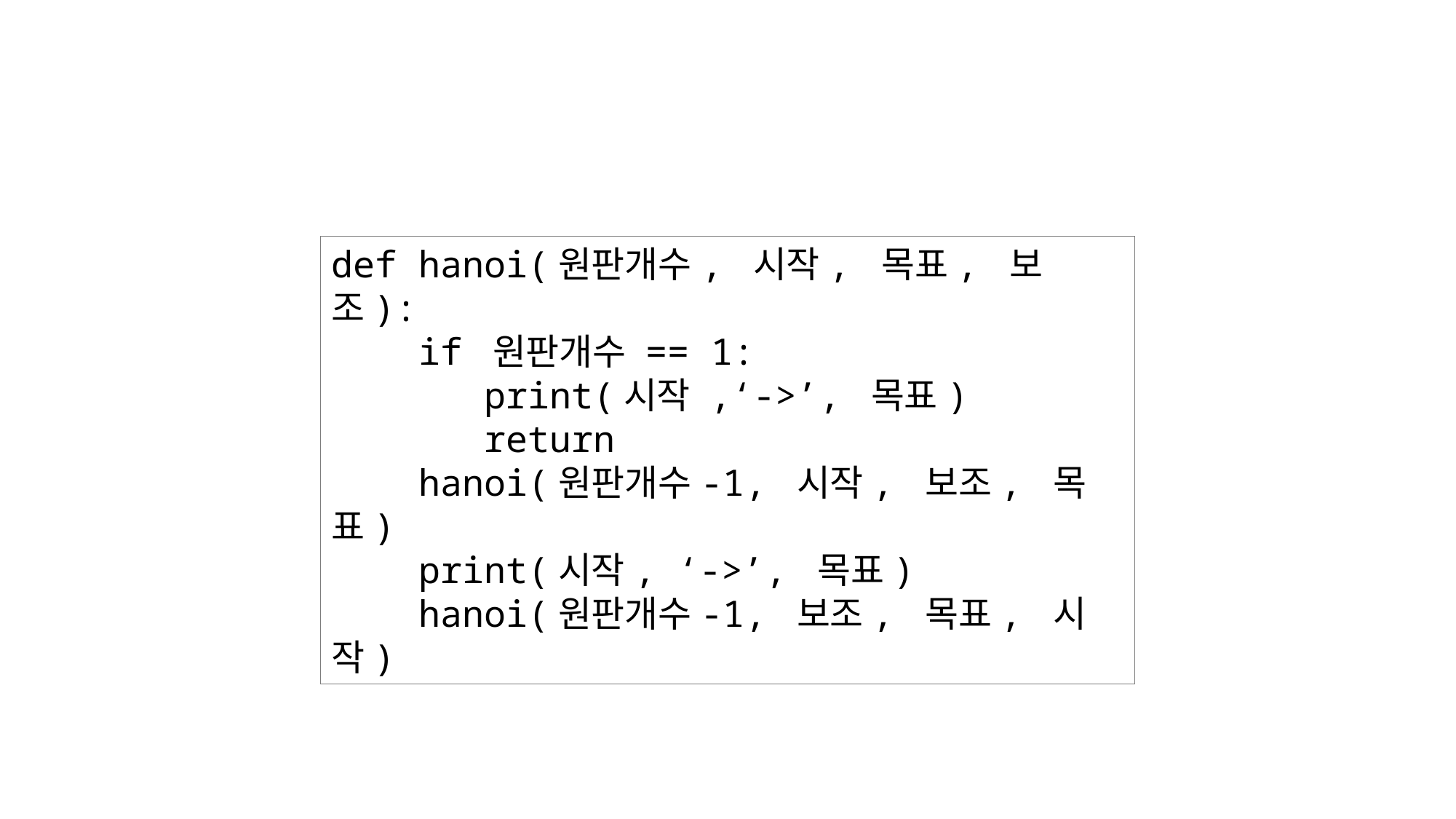

def hanoi(원판개수, 시작, 목표, 보조):
    if 원판개수 == 1:
	  print(시작 ,‘->’, 목표)
	  return
    hanoi(원판개수-1, 시작, 보조, 목표)
    print(시작, ‘->’, 목표)
    hanoi(원판개수-1, 보조, 목표, 시작)